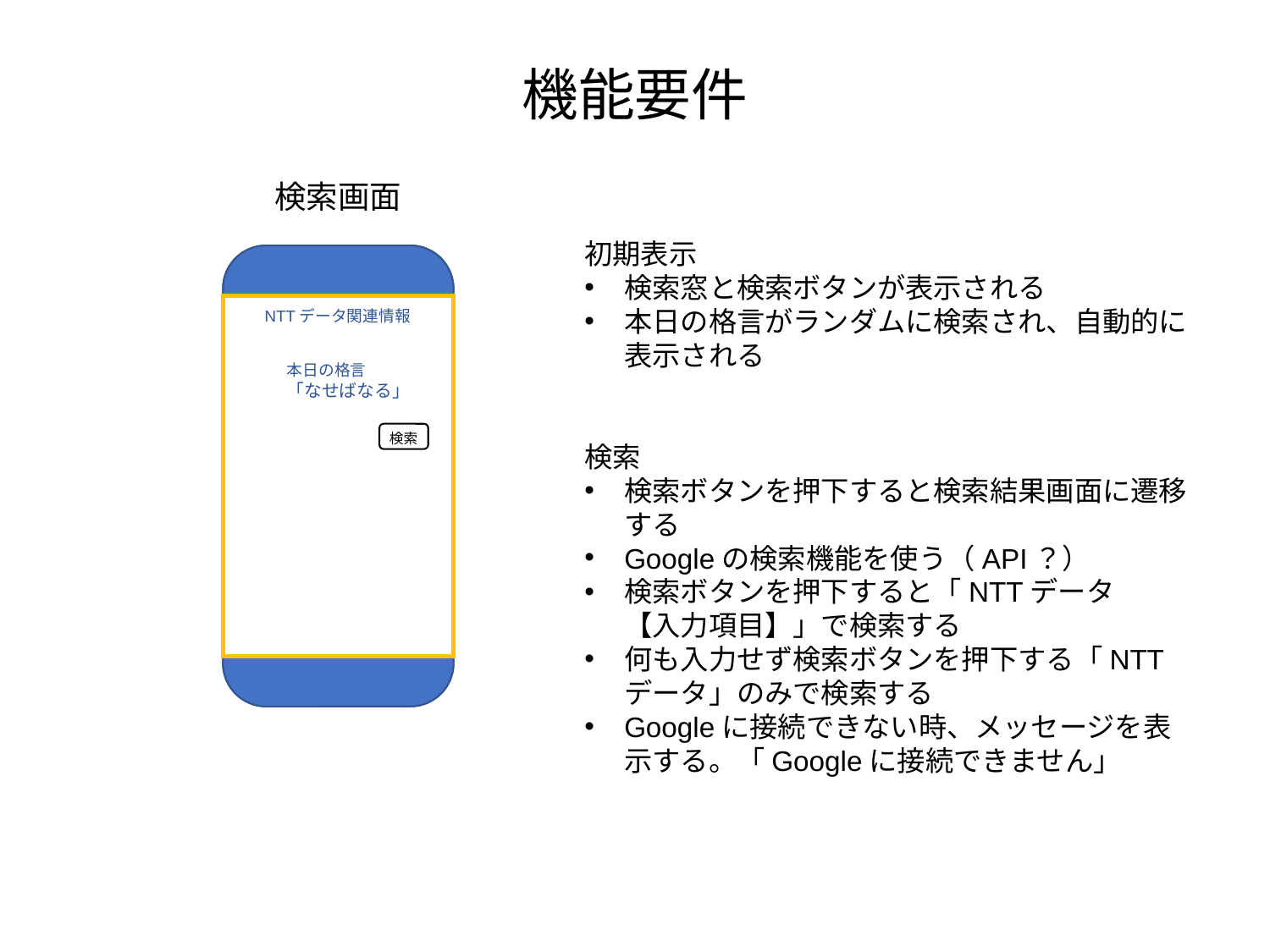

機能要件
検索画面
初期表示
検索窓と検索ボタンが表示される
本日の格言がランダムに検索され、自動的に表示される

検索
検索ボタンを押下すると検索結果画面に遷移する
Googleの検索機能を使う（API？）
検索ボタンを押下すると「NTTデータ　【入力項目】」で検索する
何も入力せず検索ボタンを押下する「NTTデータ」のみで検索する
Googleに接続できない時、メッセージを表示する。「Googleに接続できません」

NTTデータ関連情報
本日の格言
「なせばなる」
NTTデータ関連情報
検索

検索